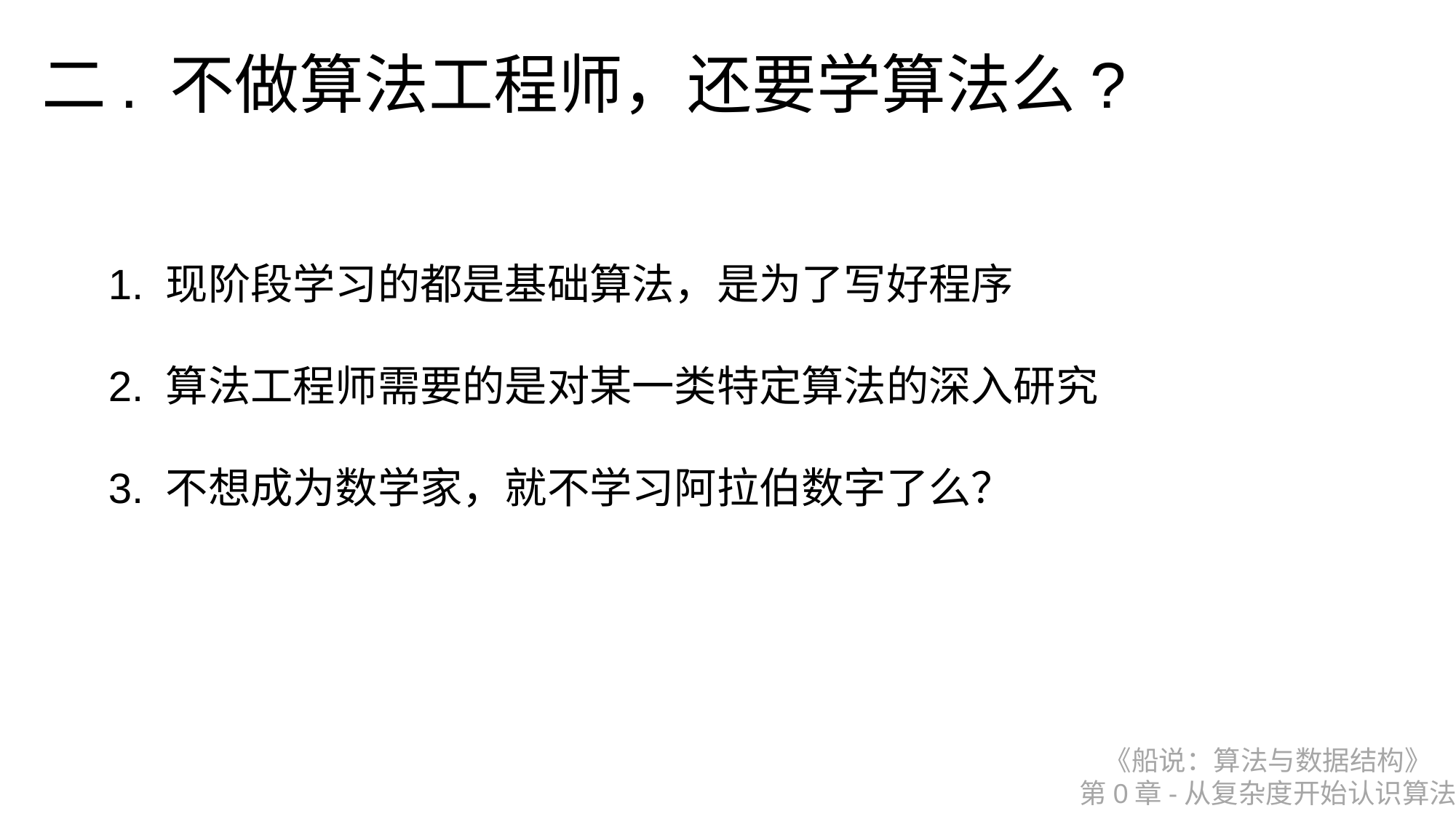

二. 不做算法工程师，还要学算法么?
1. 现阶段学习的都是基础算法，是为了写好程序
2. 算法工程师需要的是对某一类特定算法的深入研究
3. 不想成为数学家，就不学习阿拉伯数字了么？